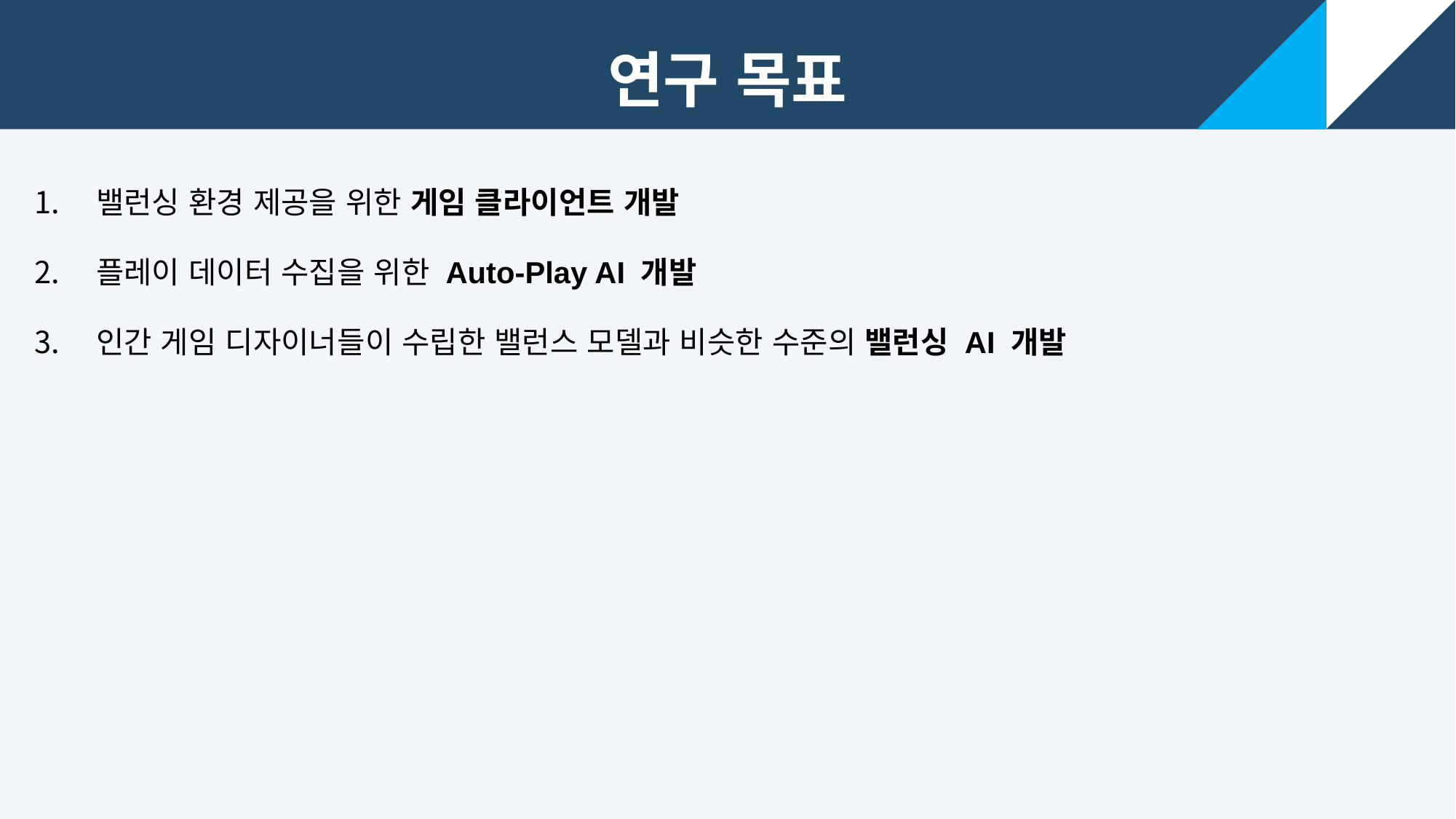

연구 목표

밸런싱 환경 제공을 위한 게임 클라이언트 개발
플레이 데이터 수집을 위한 Auto-Play AI 개발
인간 게임 디자이너들이 수립한 밸런스 모델과 비슷한 수준의 밸런싱 AI 개발